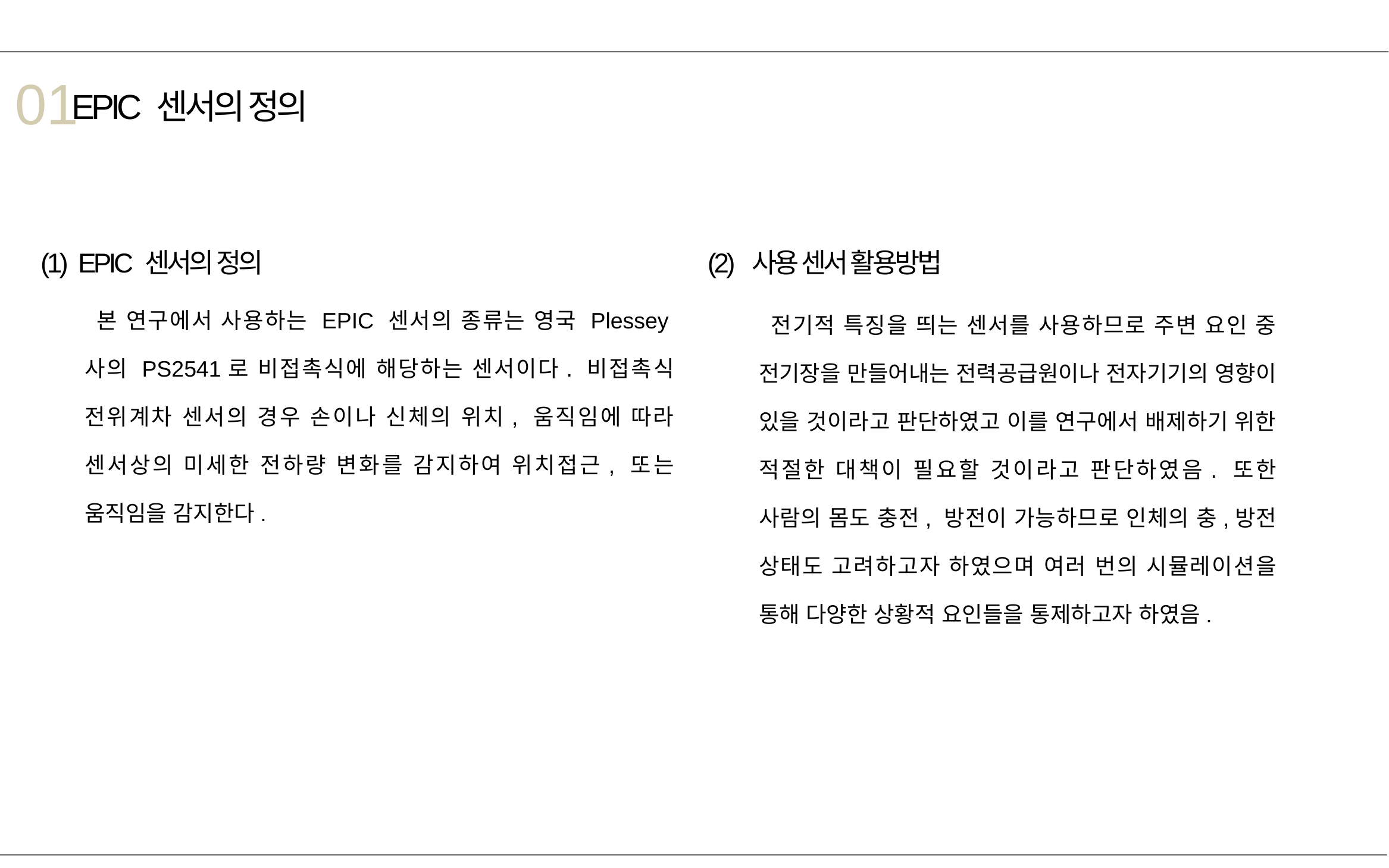

01
EPIC 센서의 정의
(1)  EPIC 센서의 정의
(2)  사용 센서 활용방법
본 연구에서 사용하는 EPIC 센서의 종류는 영국 Plessey사의 PS2541로 비접촉식에 해당하는 센서이다. 비접촉식 전위계차 센서의 경우 손이나 신체의 위치, 움직임에 따라 센서상의 미세한 전하량 변화를 감지하여 위치접근, 또는 움직임을 감지한다.
전기적 특징을 띄는 센서를 사용하므로 주변 요인 중 전기장을 만들어내는 전력공급원이나 전자기기의 영향이 있을 것이라고 판단하였고 이를 연구에서 배제하기 위한 적절한 대책이 필요할 것이라고 판단하였음. 또한 사람의 몸도 충전, 방전이 가능하므로 인체의 충,방전 상태도 고려하고자 하였으며 여러 번의 시뮬레이션을 통해 다양한 상황적 요인들을 통제하고자 하였음.